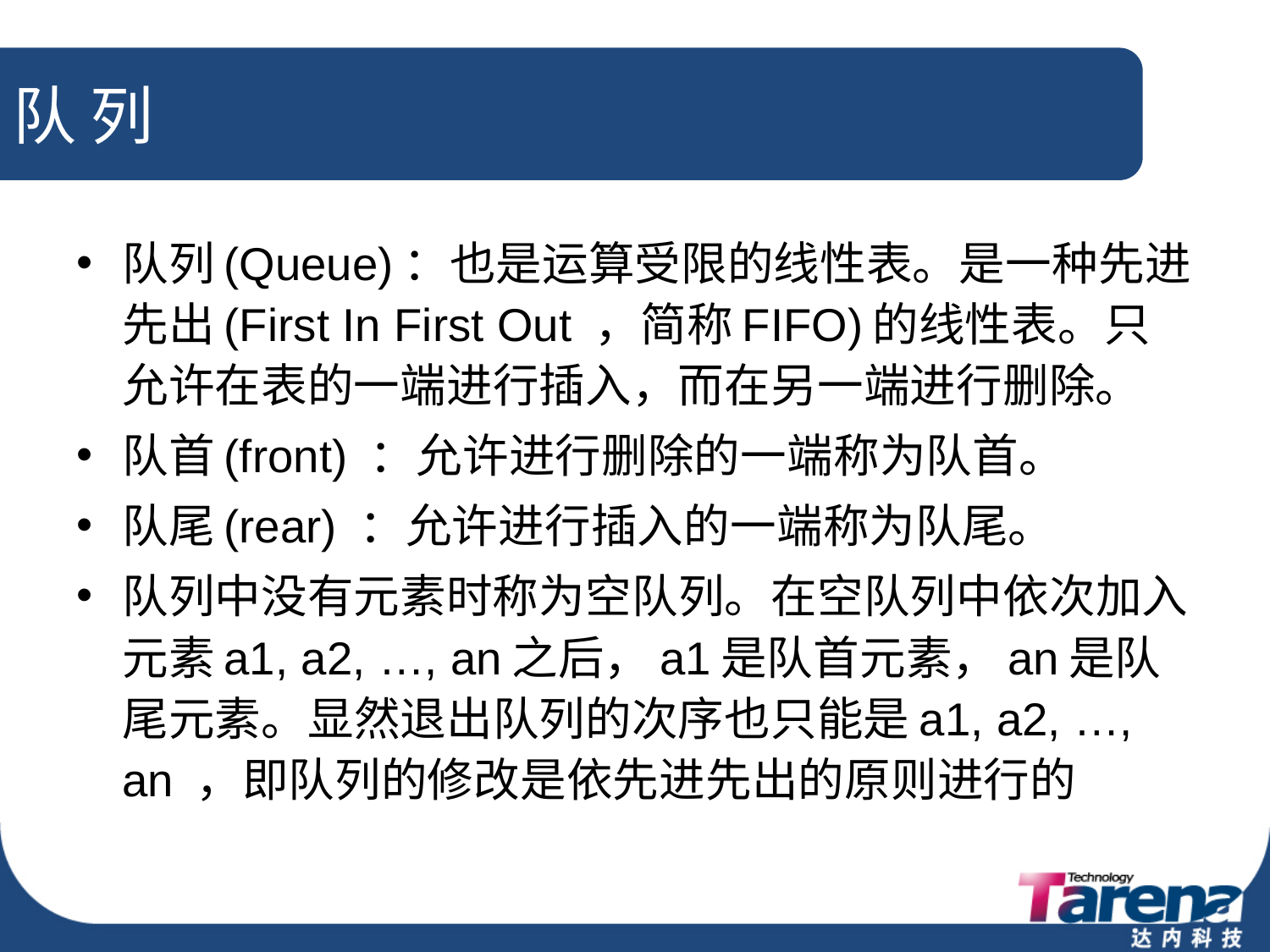

# 队 列
队列(Queue)：也是运算受限的线性表。是一种先进先出(First In First Out ，简称FIFO)的线性表。只允许在表的一端进行插入，而在另一端进行删除。
队首(front) ：允许进行删除的一端称为队首。
队尾(rear) ：允许进行插入的一端称为队尾。
队列中没有元素时称为空队列。在空队列中依次加入元素a1, a2, …, an之后，a1是队首元素，an是队尾元素。显然退出队列的次序也只能是a1, a2, …, an ，即队列的修改是依先进先出的原则进行的